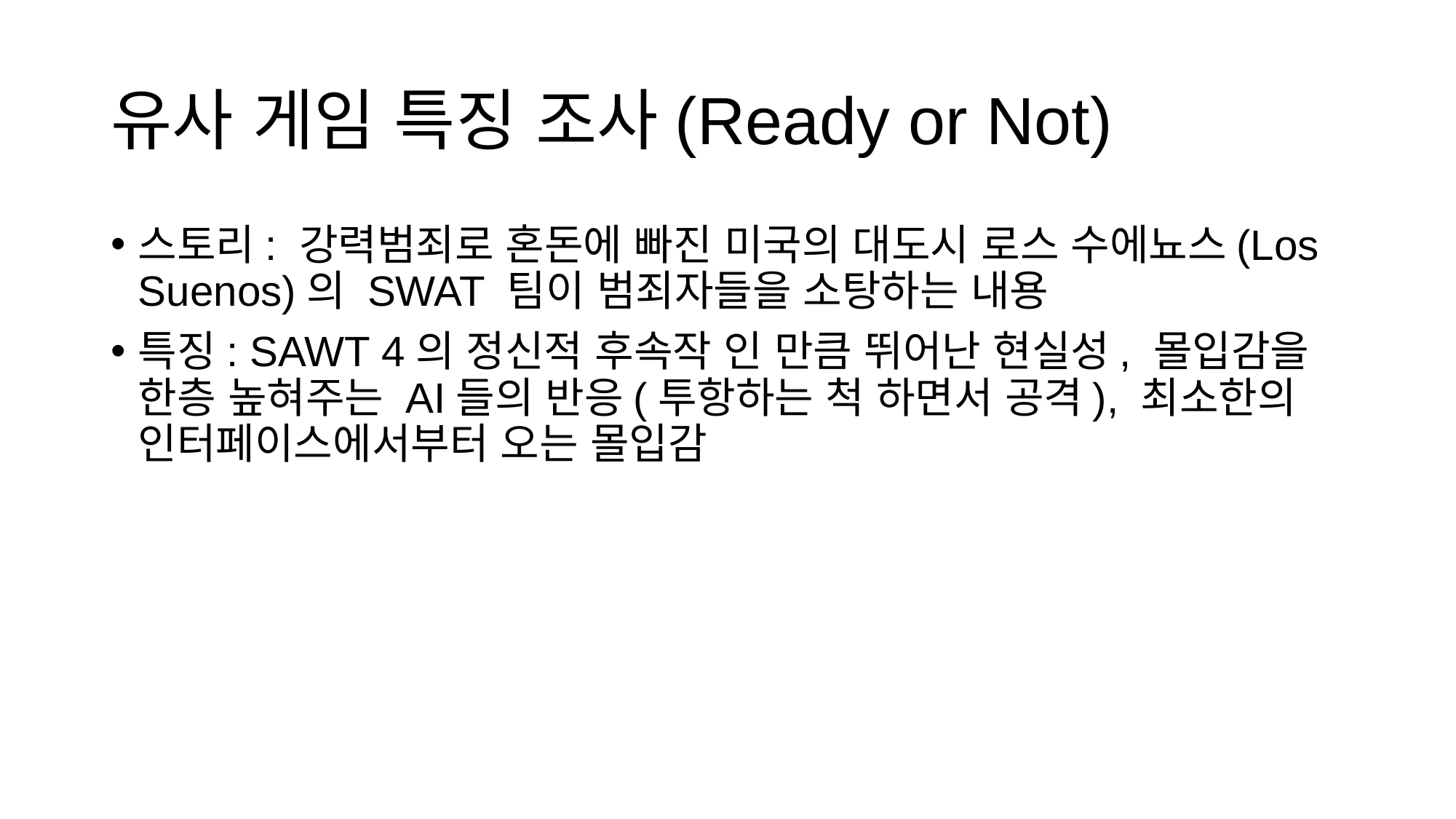

# 유사 게임 특징 조사(Ready or Not)
스토리: 강력범죄로 혼돈에 빠진 미국의 대도시 로스 수에뇨스(Los Suenos)의 SWAT 팀이 범죄자들을 소탕하는 내용
특징: SAWT 4의 정신적 후속작 인 만큼 뛰어난 현실성, 몰입감을 한층 높혀주는 AI들의 반응(투항하는 척 하면서 공격), 최소한의 인터페이스에서부터 오는 몰입감